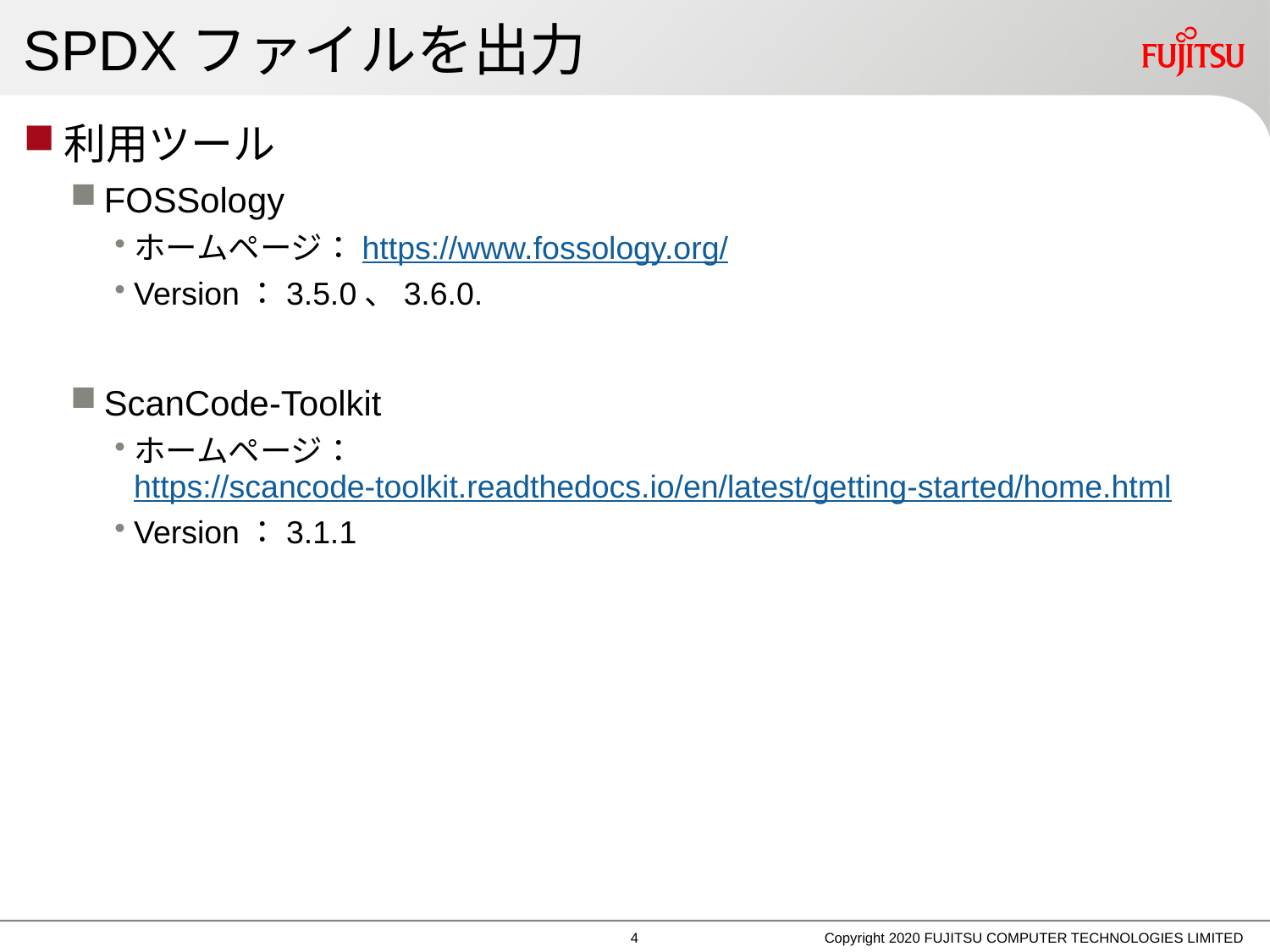

# SPDXファイルを出力
利用ツール
FOSSology
ホームページ：https://www.fossology.org/
Version：3.5.0、3.6.0.

ScanCode-Toolkit
ホームページ：https://scancode-toolkit.readthedocs.io/en/latest/getting-started/home.html
Version：3.1.1
4
Copyright 2020 FUJITSU COMPUTER TECHNOLOGIES LIMITED